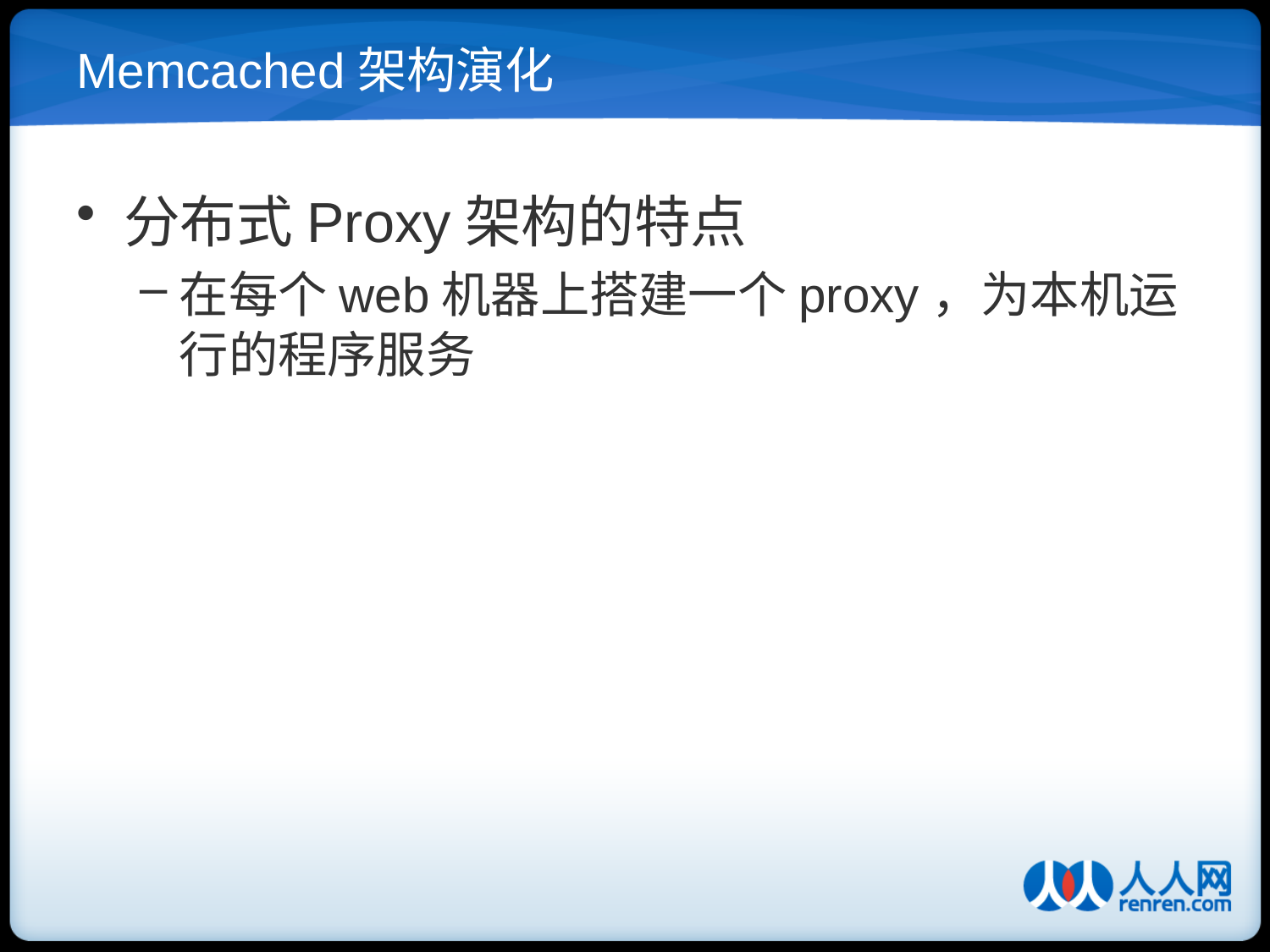

# Memcached架构演化
分布式Proxy架构的特点
在每个web机器上搭建一个proxy，为本机运行的程序服务